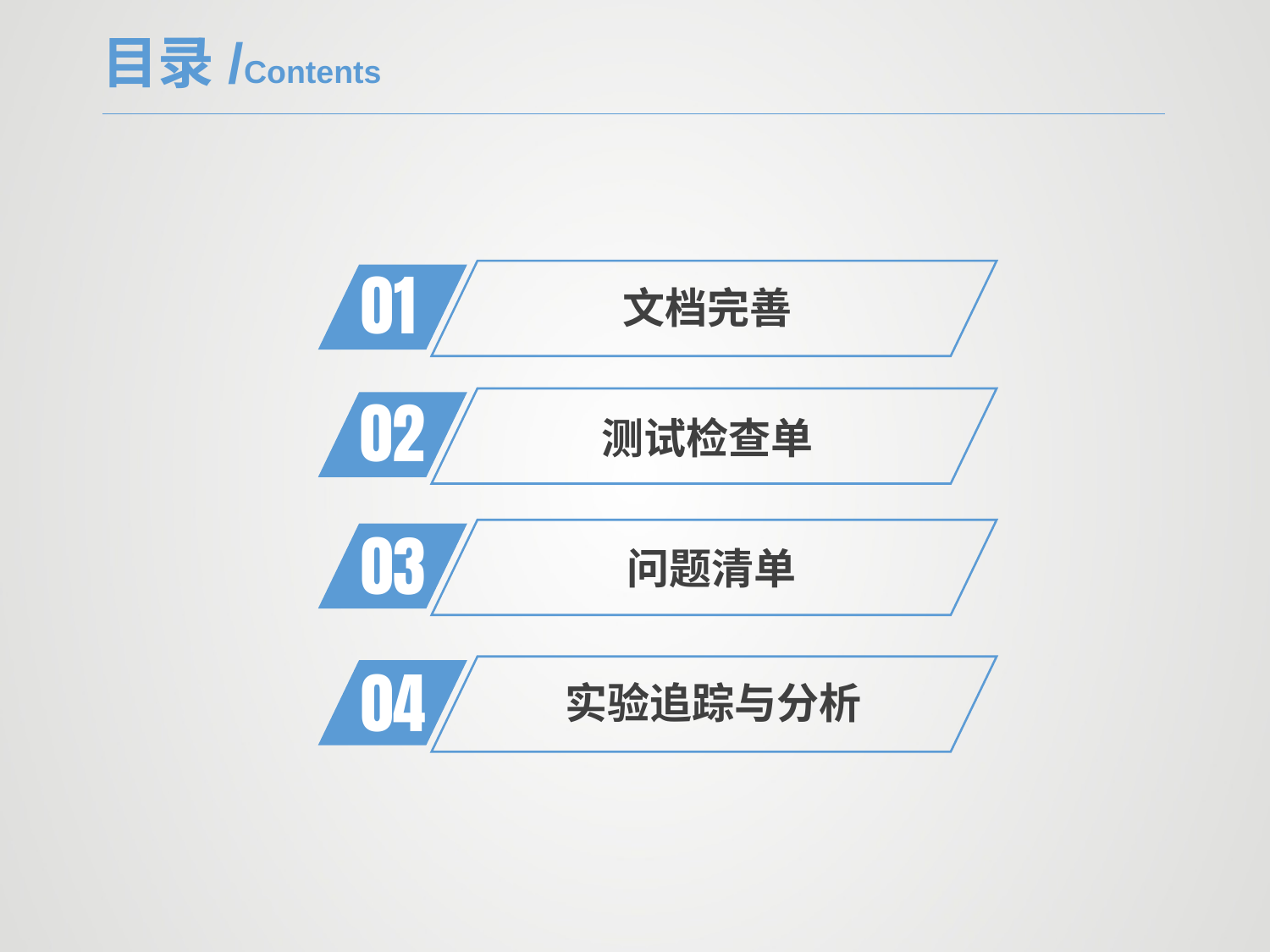

目录/Contents

文档完善
01

测试检查单
02

03

问题清单

04

实验追踪与分析